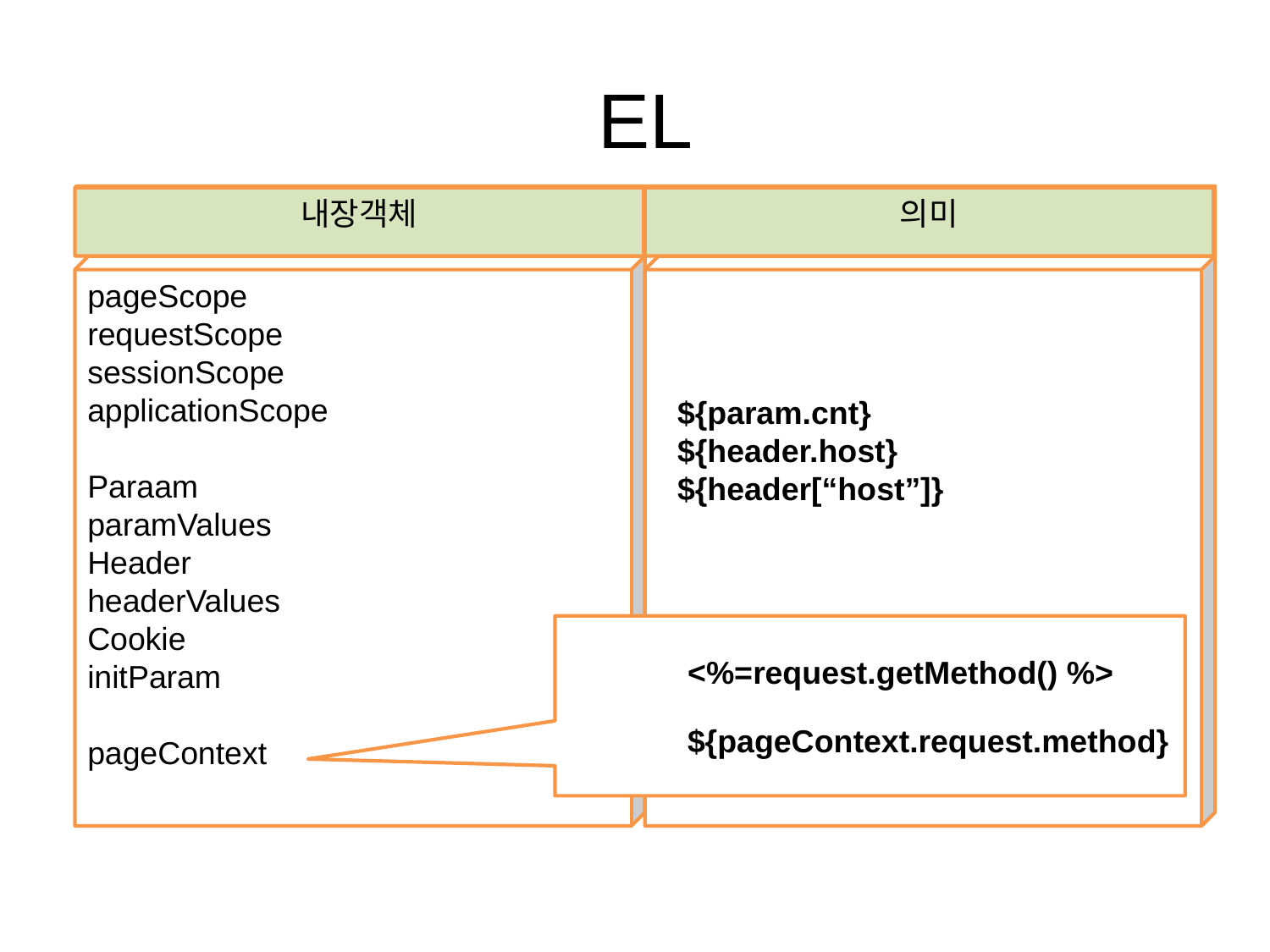

# EL
내장객체
의미
pageScope
requestScope
sessionScope
applicationScope

Paraam
paramValues
Header
headerValues
Cookie
initParam

pageContext

${param.cnt}
${header.host}
${header[“host”]}

<%=request.getMethod() %>
${pageContext.request.method}